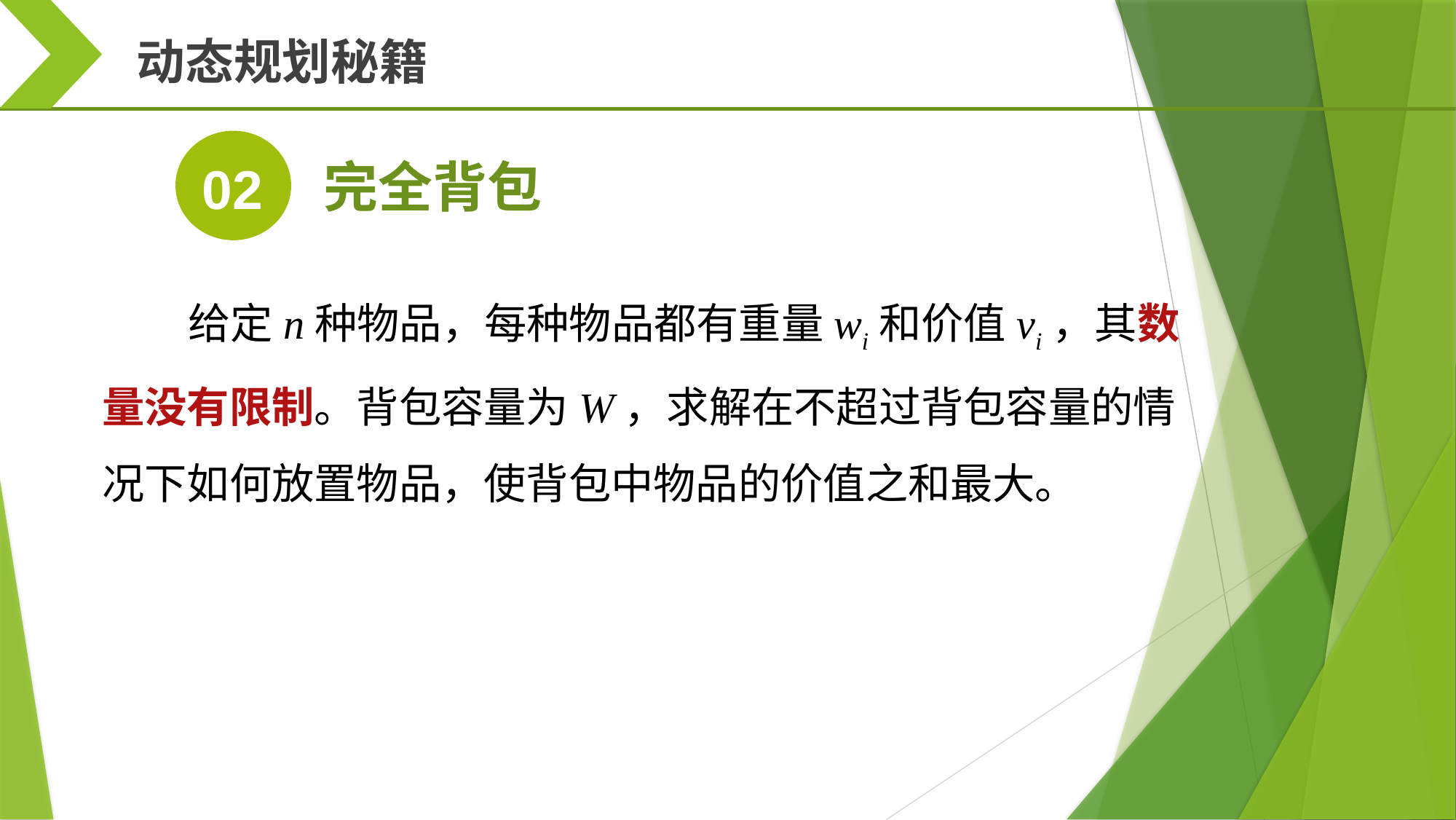

动态规划秘籍

02
完全背包
给定n种物品，每种物品都有重量wi和价值vi，其数量没有限制。背包容量为W，求解在不超过背包容量的情况下如何放置物品，使背包中物品的价值之和最大。